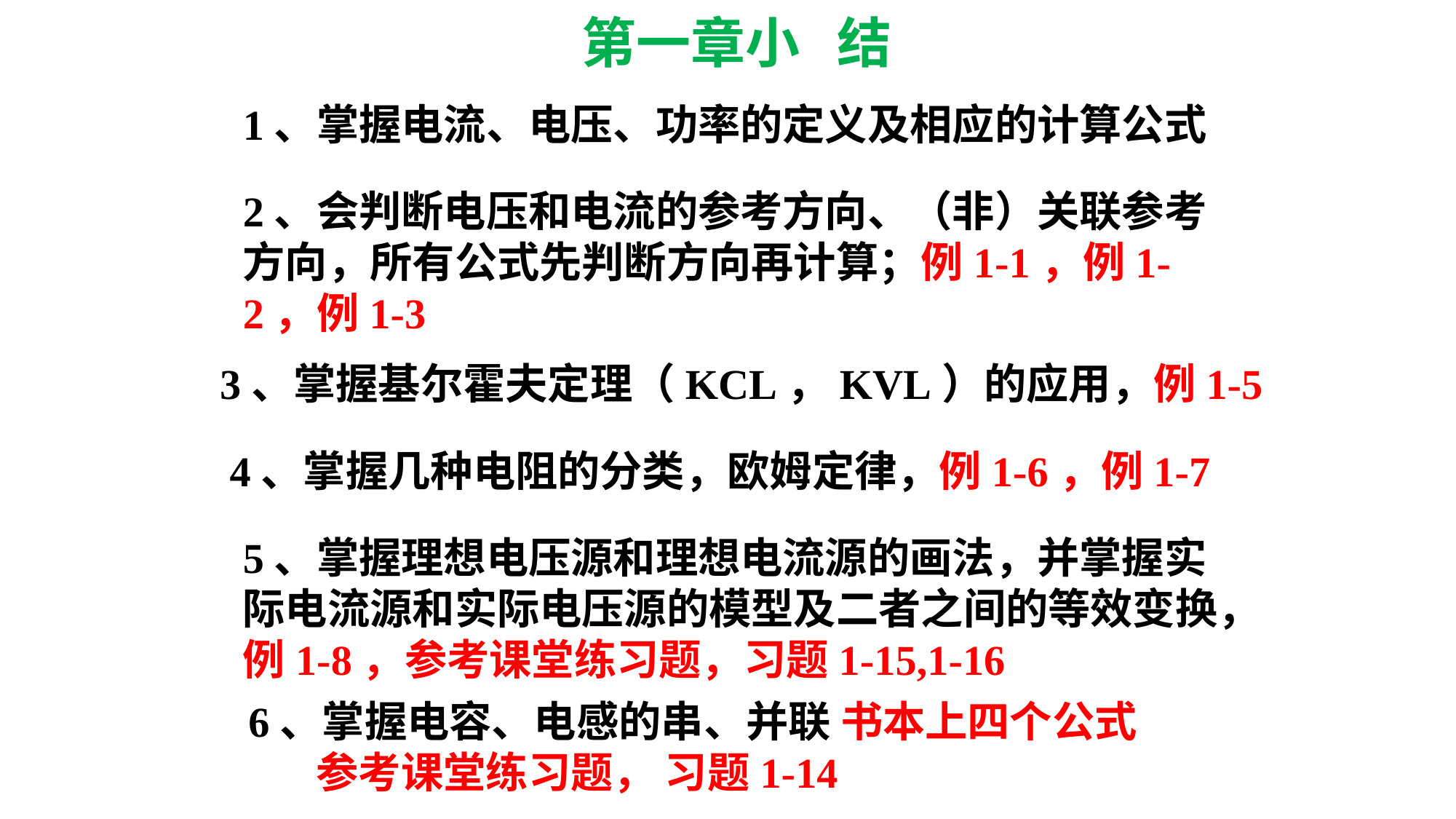

第一章小   结
1、掌握电流、电压、功率的定义及相应的计算公式
2、会判断电压和电流的参考方向、（非）关联参考方向，所有公式先判断方向再计算；例1-1，例1-2，例1-3
3、掌握基尔霍夫定理（KCL，KVL）的应用，例1-5
4、掌握几种电阻的分类，欧姆定律，例1-6，例1-7
5、掌握理想电压源和理想电流源的画法，并掌握实际电流源和实际电压源的模型及二者之间的等效变换，例1-8，参考课堂练习题，习题1-15,1-16
6、掌握电容、电感的串、并联 书本上四个公式
      参考课堂练习题， 习题1-14